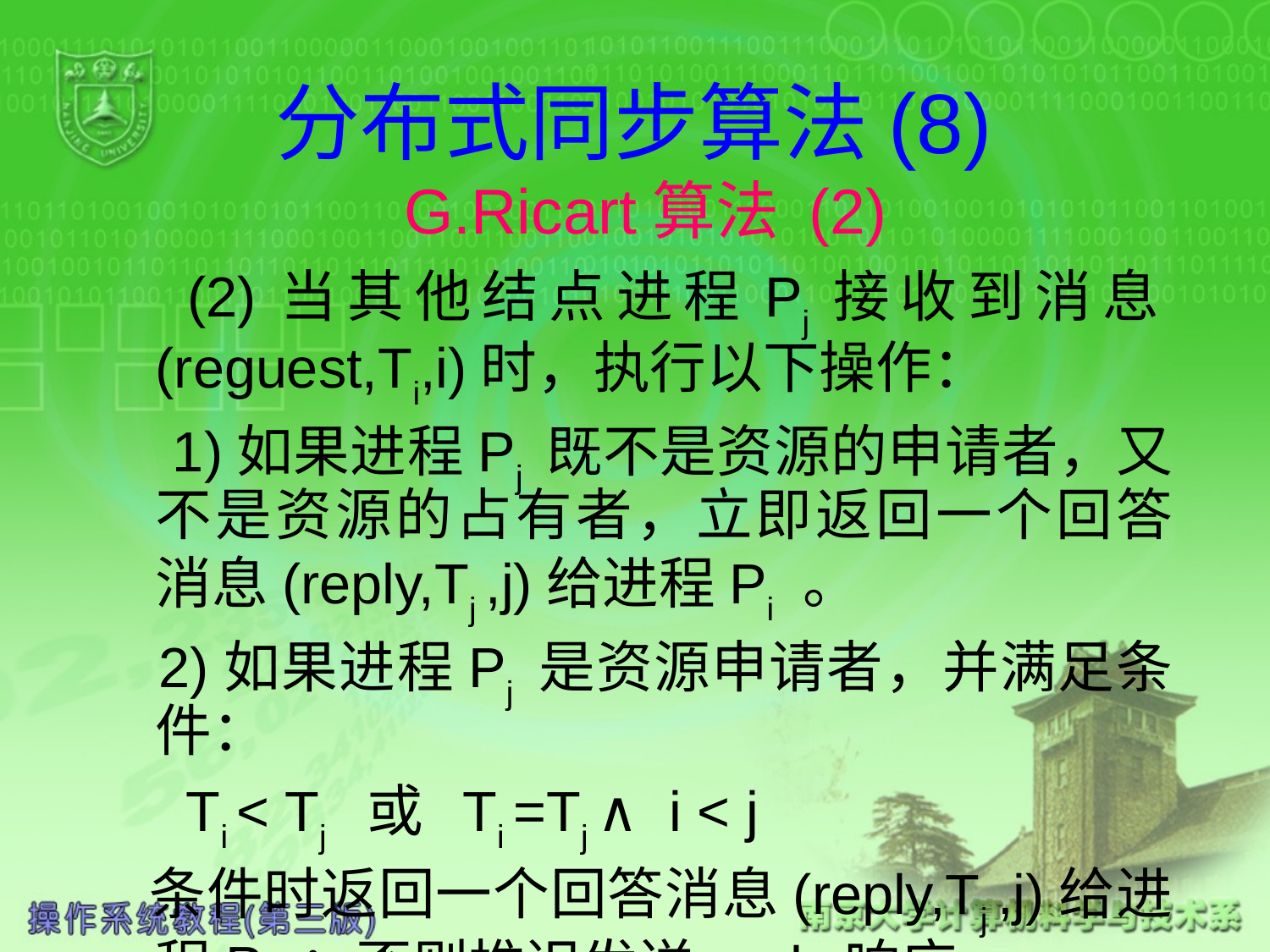

# 分布式同步算法(8) G.Ricart算法 (2)
   (2)当其他结点进程Pj接收到消息(reguest,Ti,i)时，执行以下操作：
    1)如果进程Pj 既不是资源的申请者，又不是资源的占有者，立即返回一个回答消息(reply,Tj ,j)给进程Pi 。
   2)如果进程Pj 是资源申请者，并满足条件：
     Ti < Tj   或  Ti =Tj ∧ i < j
  条件时返回一个回答消息(reply,Tj ,j)给进程Pi ；否则推迟发送reply响应。